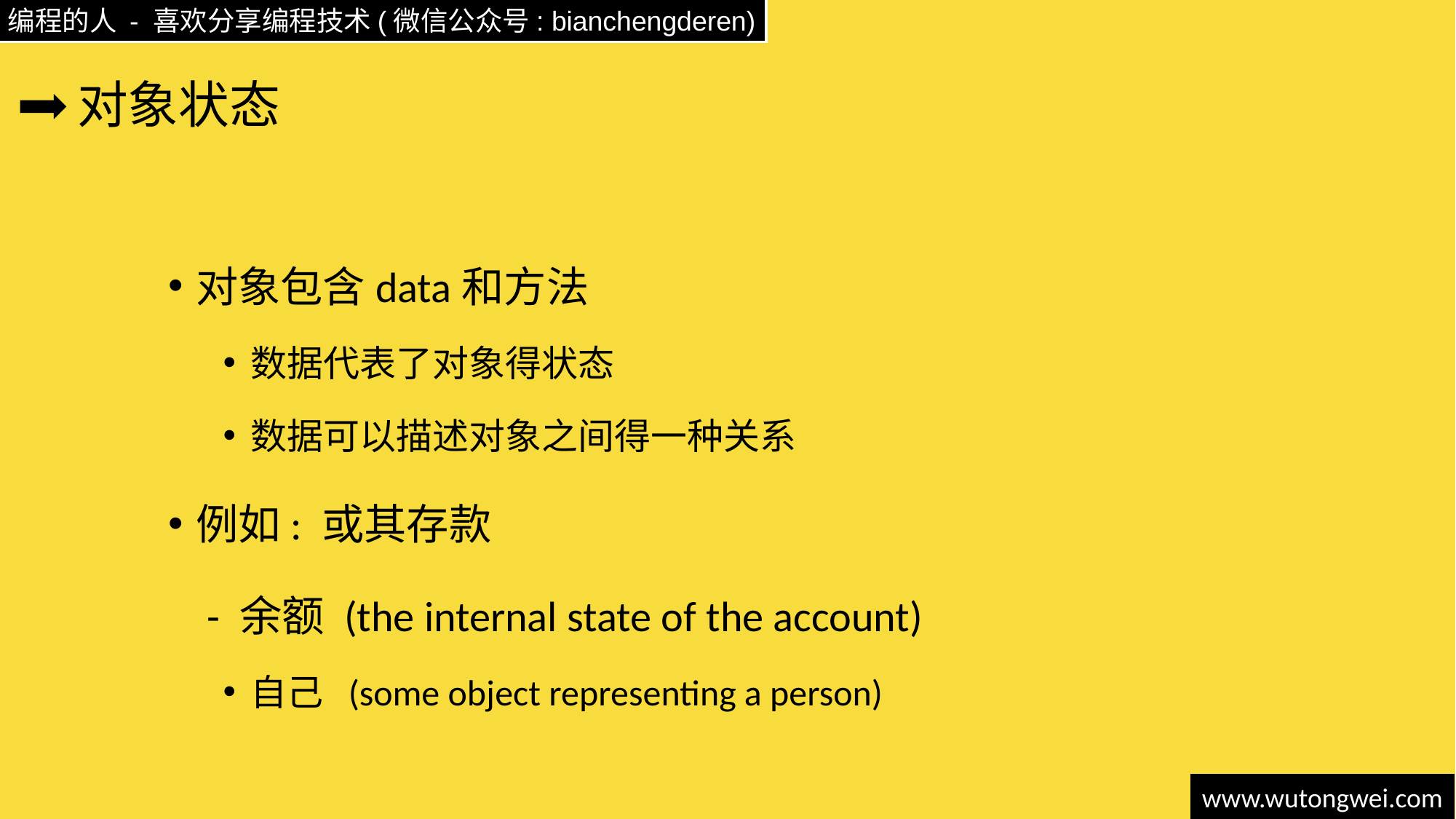

# 对象状态
对象包含data和方法
数据代表了对象得状态
数据可以描述对象之间得一种关系
例如: 或其存款
    - 余额 (the internal state of the account)
自己  (some object representing a person)